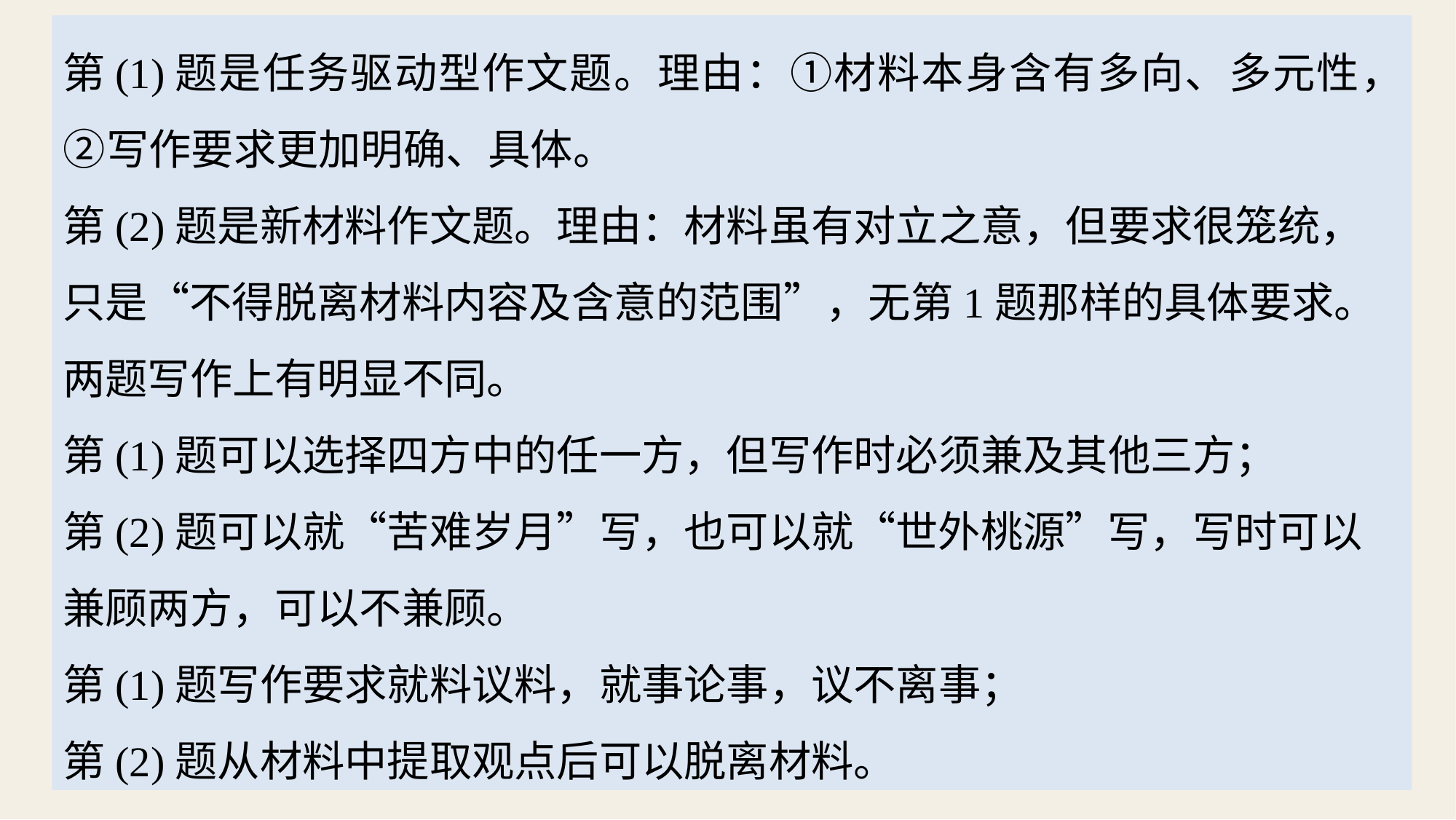

第(1)题是任务驱动型作文题。理由：①材料本身含有多向、多元性，②写作要求更加明确、具体。
第(2)题是新材料作文题。理由：材料虽有对立之意，但要求很笼统，只是“不得脱离材料内容及含意的范围”，无第1题那样的具体要求。
两题写作上有明显不同。
第(1)题可以选择四方中的任一方，但写作时必须兼及其他三方；
第(2)题可以就“苦难岁月”写，也可以就“世外桃源”写，写时可以兼顾两方，可以不兼顾。
第(1)题写作要求就料议料，就事论事，议不离事；
第(2)题从材料中提取观点后可以脱离材料。